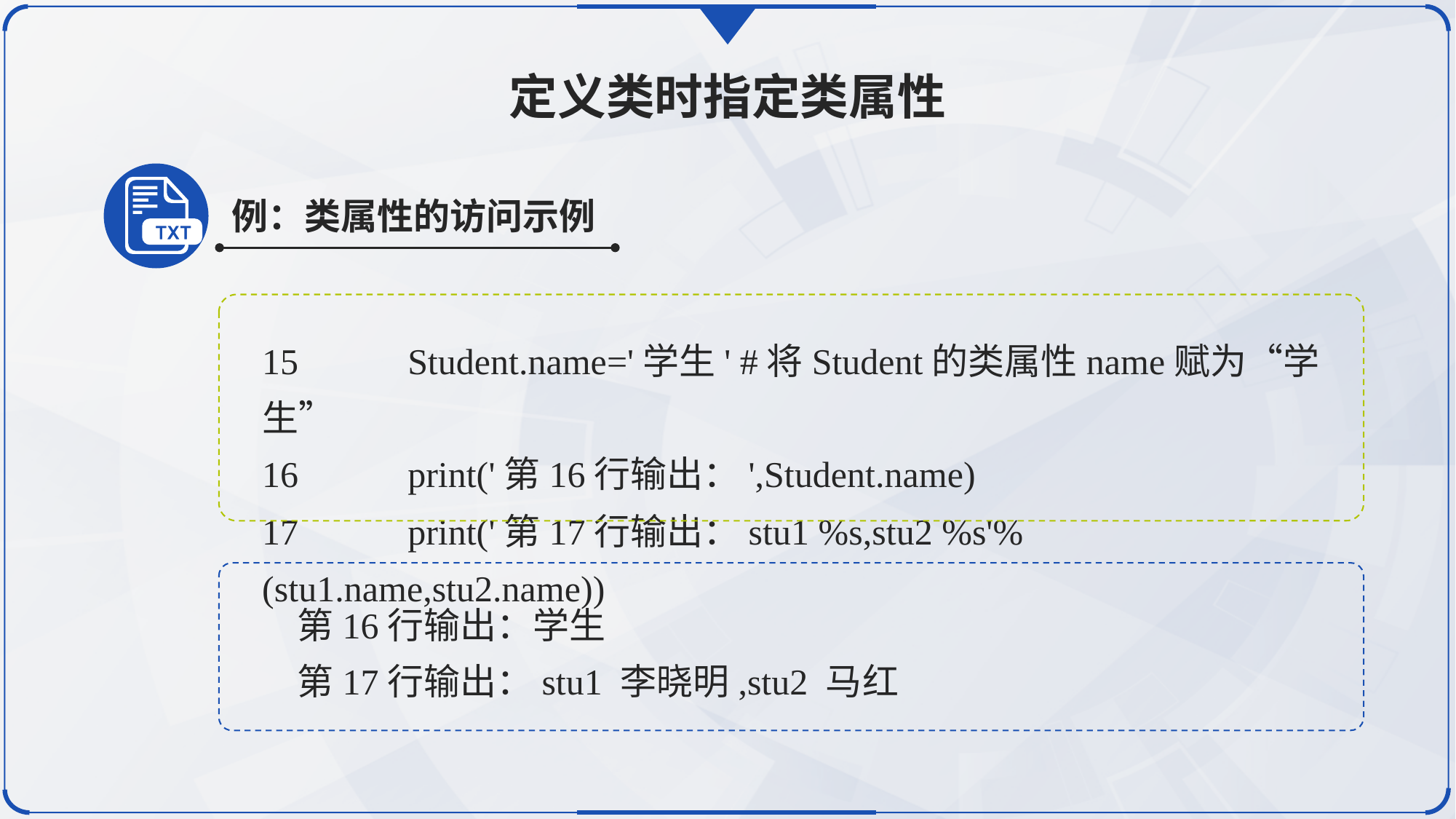

定义类时指定类属性

例：类属性的访问示例

15	    Student.name='学生' #将Student的类属性name赋为“学生”
16	    print('第16行输出：',Student.name)
17	    print('第17行输出：stu1 %s,stu2 %s'%(stu1.name,stu2.name))

第16行输出：学生
第17行输出：stu1 李晓明,stu2 马红